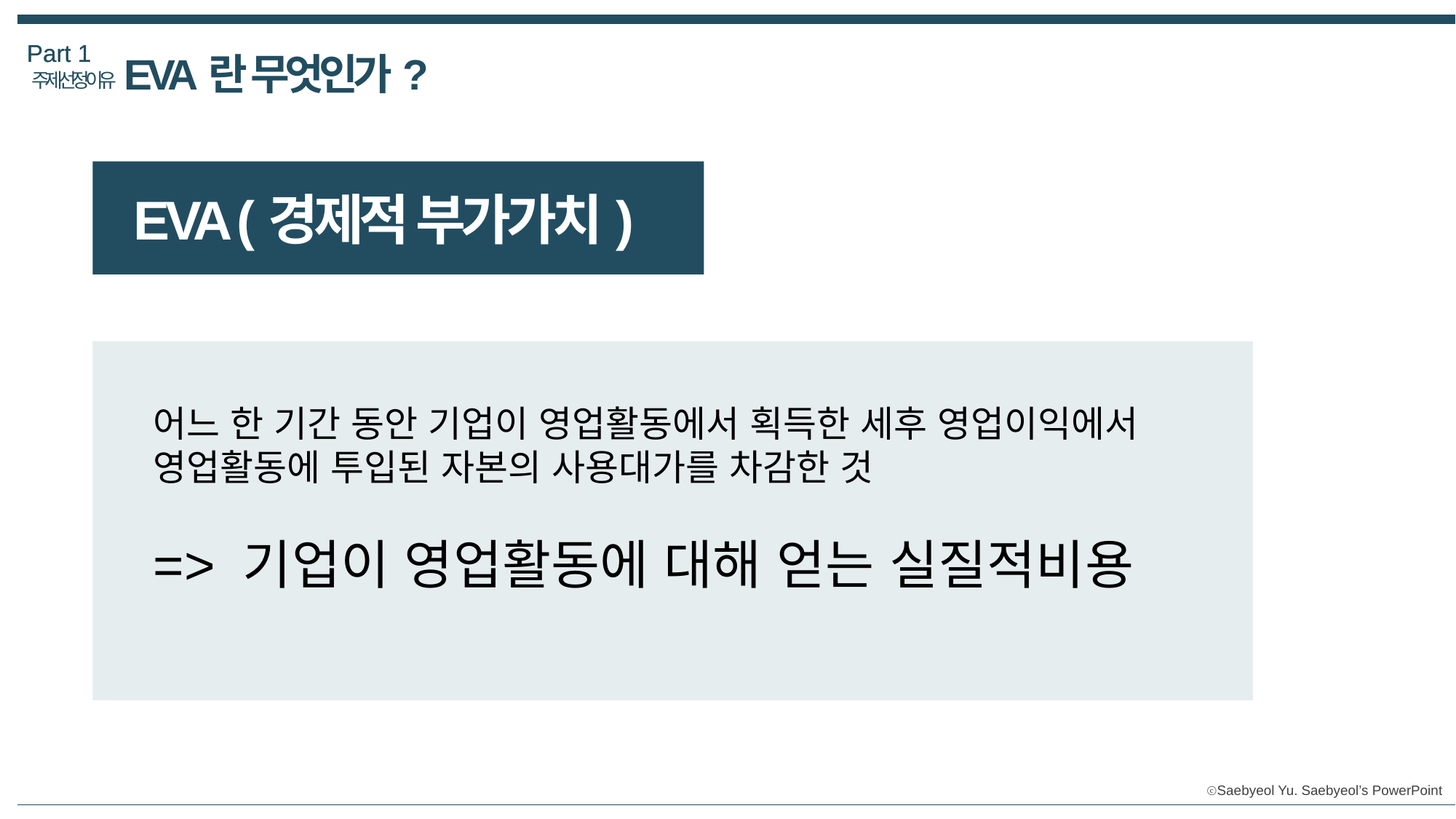

Part 1
Part 1
EVA란 무엇인가?
주제선정이유

EVA (경제적 부가가치)

어느 한 기간 동안 기업이 영업활동에서 획득한 세후 영업이익에서 영업활동에 투입된 자본의 사용대가를 차감한 것

=> 기업이 영업활동에 대해 얻는 실질적비용